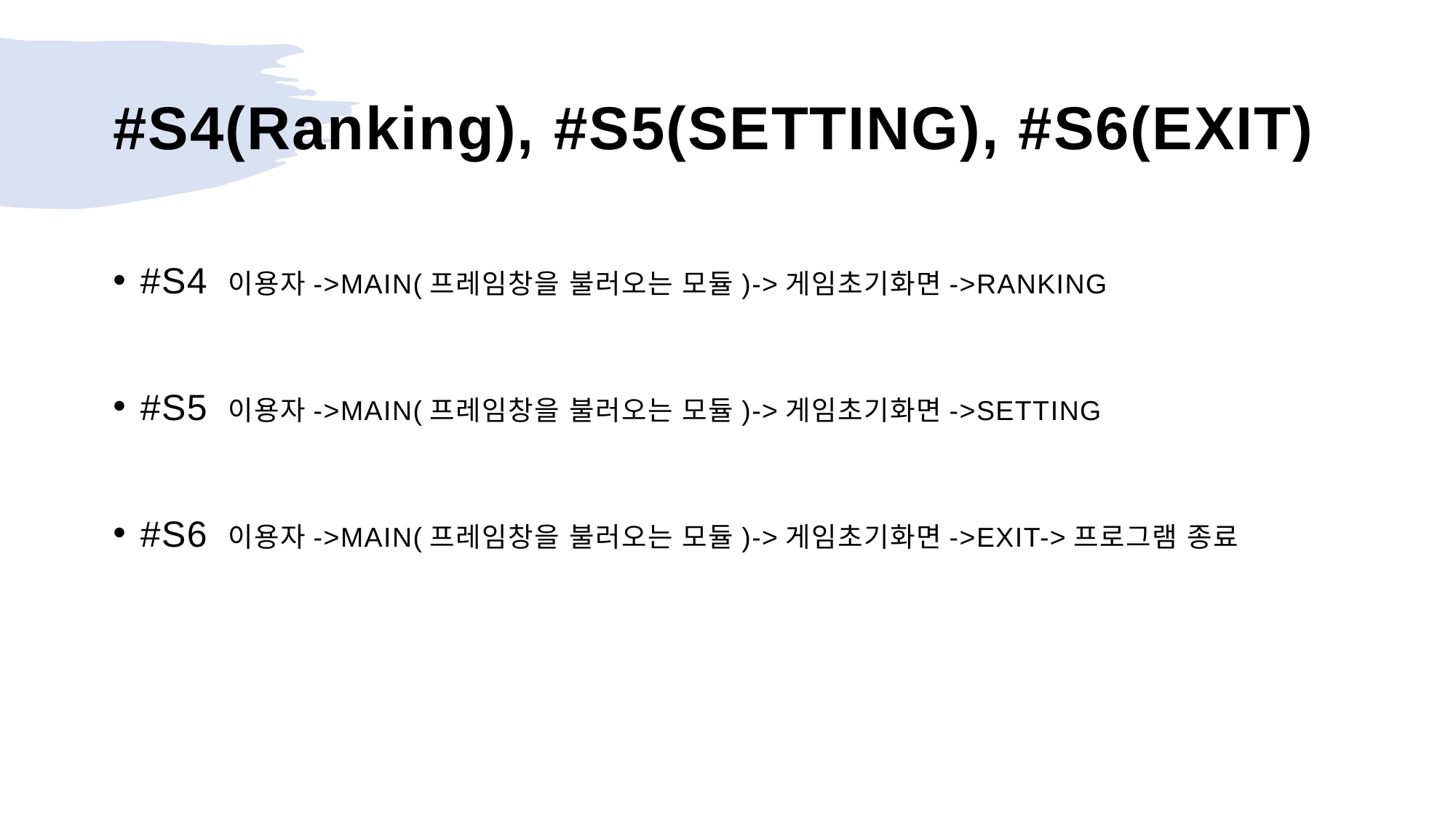

# #S4(Ranking), #S5(SETTING), #S6(EXIT)
#S4 이용자->MAIN(프레임창을 불러오는 모듈)->게임초기화면->RANKING

#S5 이용자->MAIN(프레임창을 불러오는 모듈)->게임초기화면->SETTING

#S6 이용자->MAIN(프레임창을 불러오는 모듈)->게임초기화면->EXIT->프로그램 종료